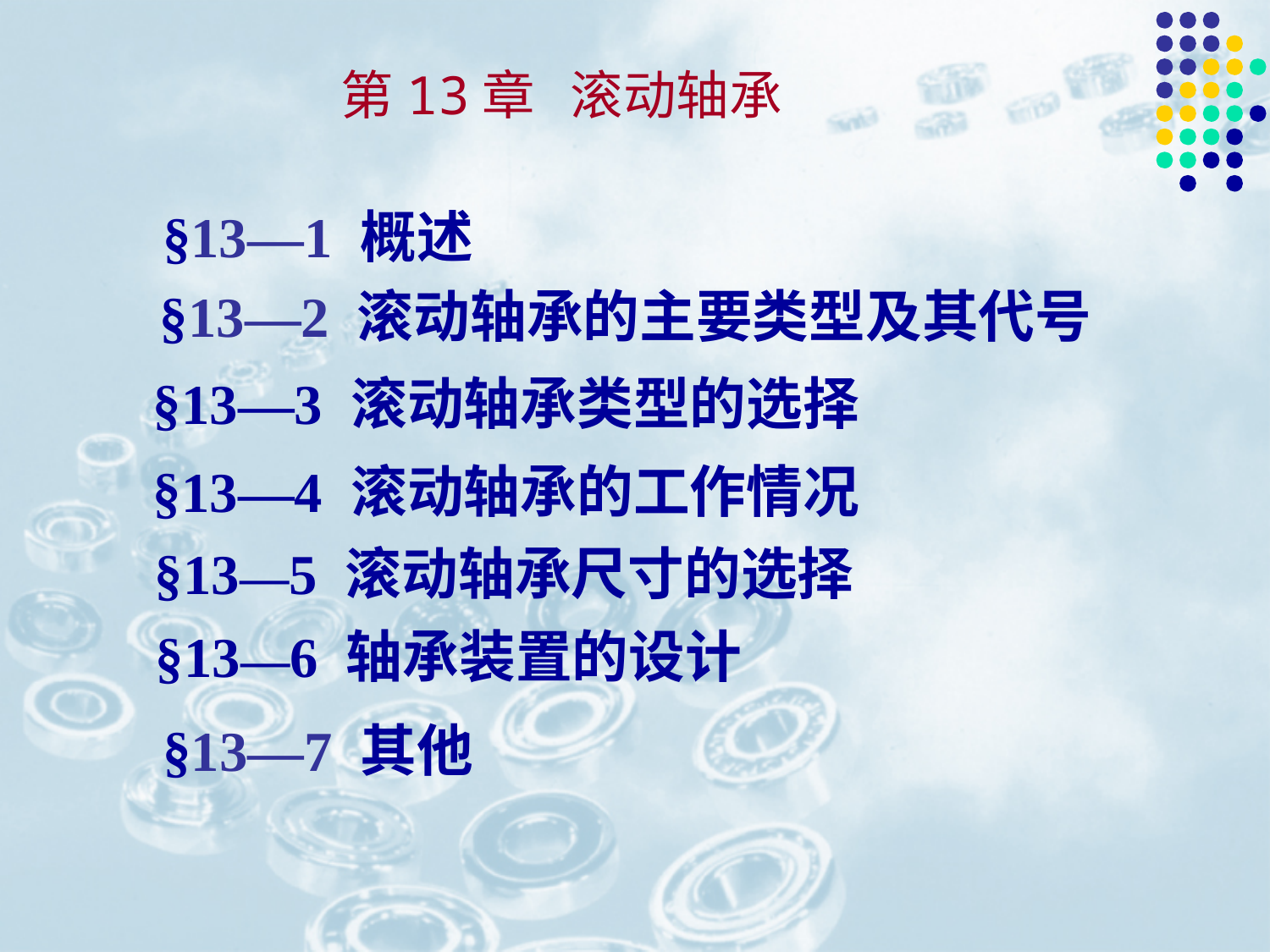

# 第13章   滚动轴承
§13—1 概述
§13—2 滚动轴承的主要类型及其代号
§13—3 滚动轴承类型的选择
§13—4 滚动轴承的工作情况
§13—5 滚动轴承尺寸的选择
§13—6 轴承装置的设计
§13—7 其他